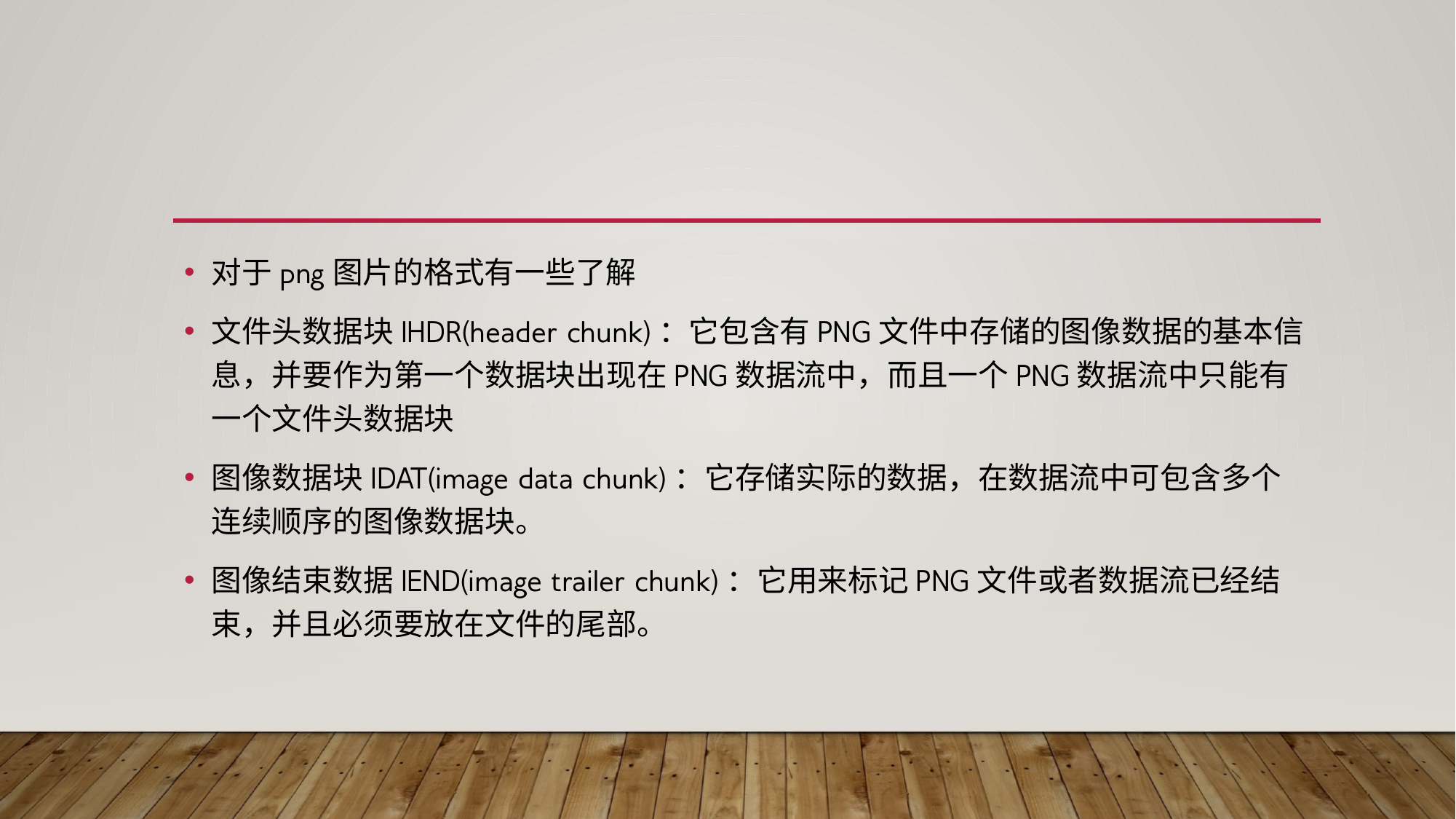

#
对于png图片的格式有一些了解
文件头数据块IHDR(header chunk)：它包含有PNG文件中存储的图像数据的基本信息，并要作为第一个数据块出现在PNG数据流中，而且一个PNG数据流中只能有一个文件头数据块
图像数据块IDAT(image data chunk)：它存储实际的数据，在数据流中可包含多个连续顺序的图像数据块。
图像结束数据IEND(image trailer chunk)：它用来标记PNG文件或者数据流已经结束，并且必须要放在文件的尾部。